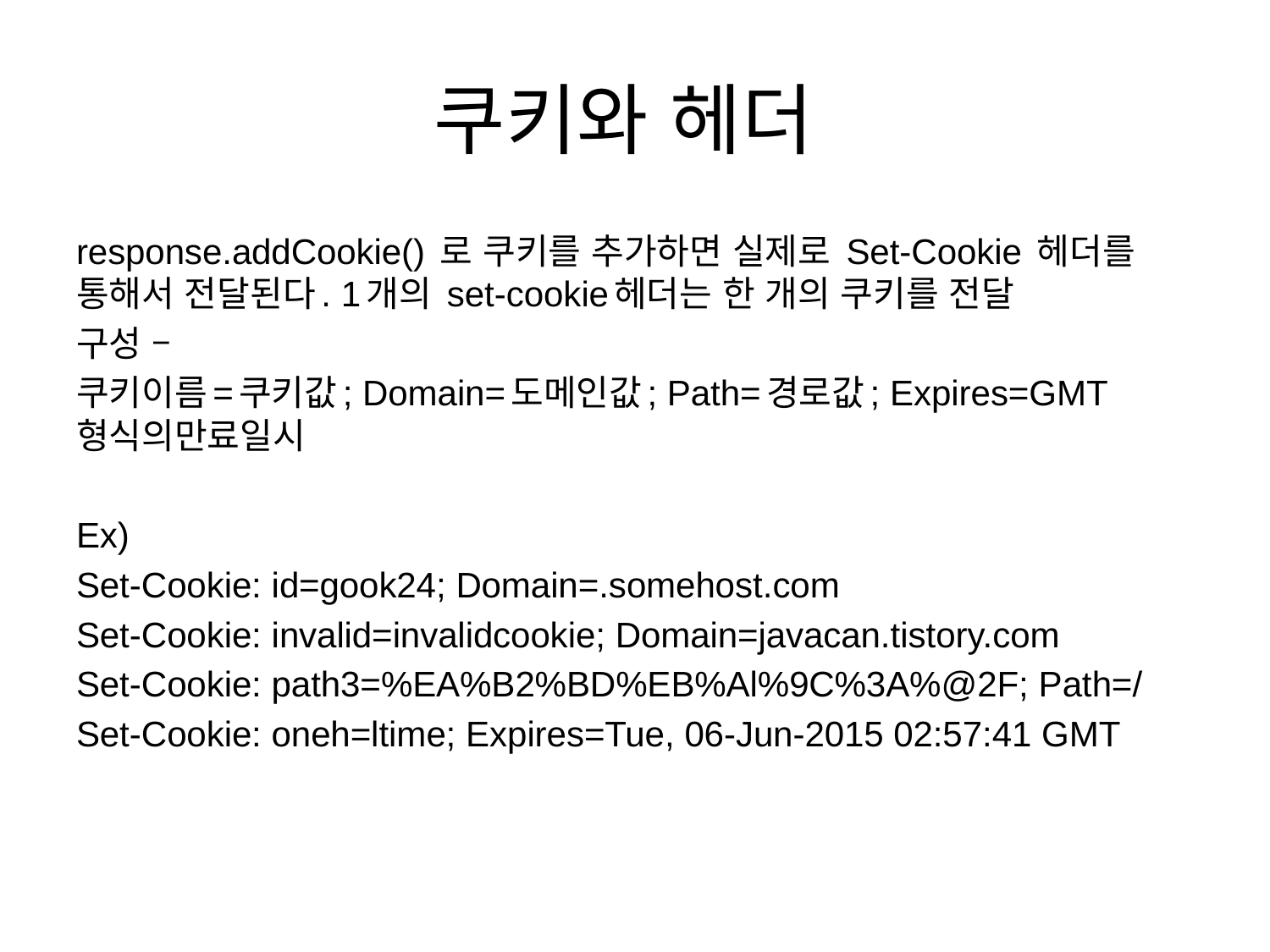

# 쿠키와 헤더
response.addCookie() 로 쿠키를 추가하면 실제로 Set-Cookie 헤더를 통해서 전달된다. 1개의 set-cookie헤더는 한 개의 쿠키를 전달
구성 –
쿠키이름=쿠키값; Domain=도메인값; Path=경로값; Expires=GMT형식의만료일시

Ex)
Set-Cookie: id=gook24; Domain=.somehost.com
Set-Cookie: invalid=invalidcookie; Domain=javacan.tistory.com
Set-Cookie: path3=%EA%B2%BD%EB%Al%9C%3A%@2F; Path=/
Set-Cookie: oneh=ltime; Expires=Tue, 06-Jun-2015 02:57:41 GMT